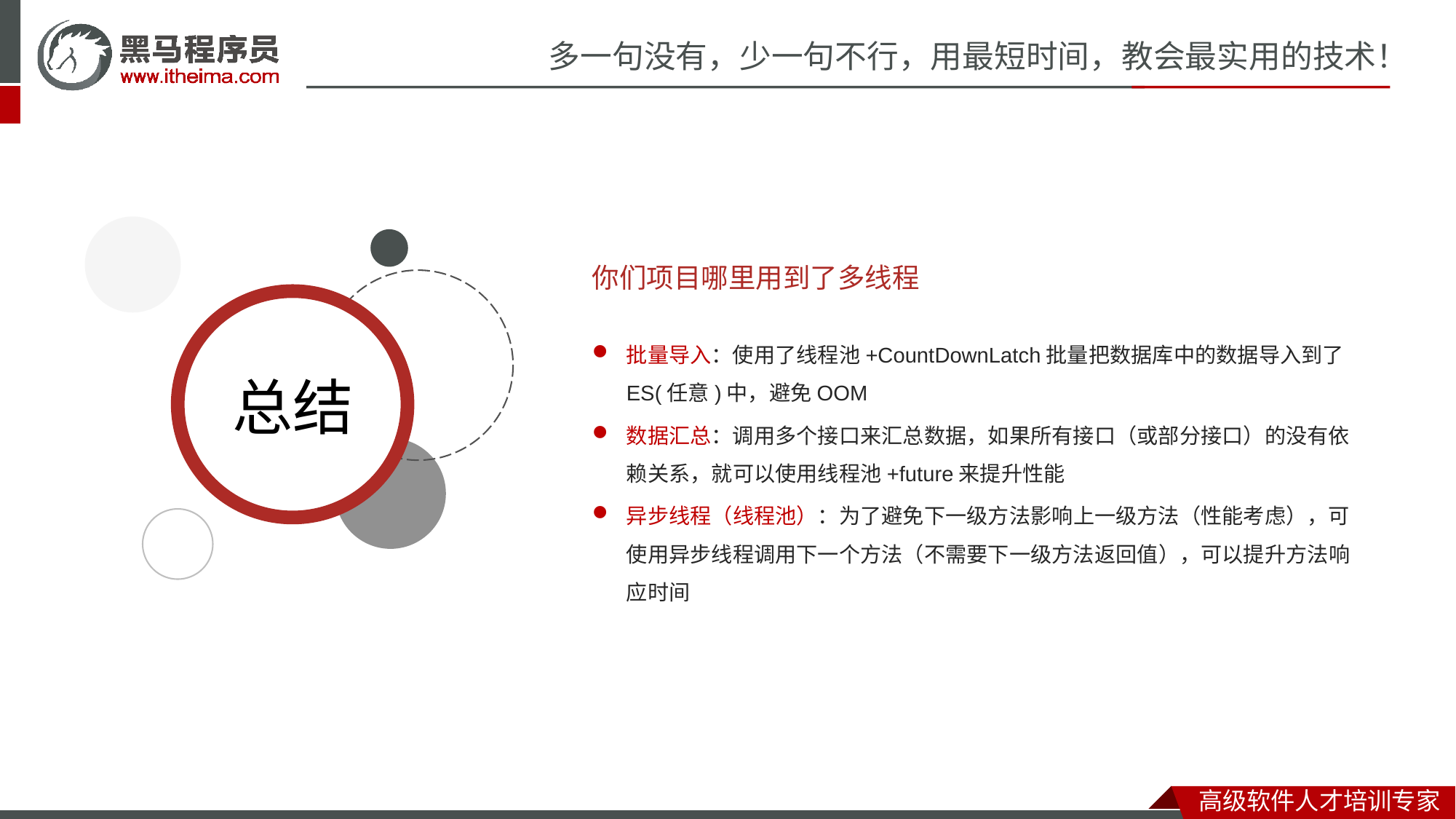

你们项目哪里用到了多线程
批量导入：使用了线程池+CountDownLatch批量把数据库中的数据导入到了ES(任意)中，避免OOM
数据汇总：调用多个接口来汇总数据，如果所有接口（或部分接口）的没有依赖关系，就可以使用线程池+future来提升性能
异步线程（线程池）：为了避免下一级方法影响上一级方法（性能考虑），可使用异步线程调用下一个方法（不需要下一级方法返回值），可以提升方法响应时间